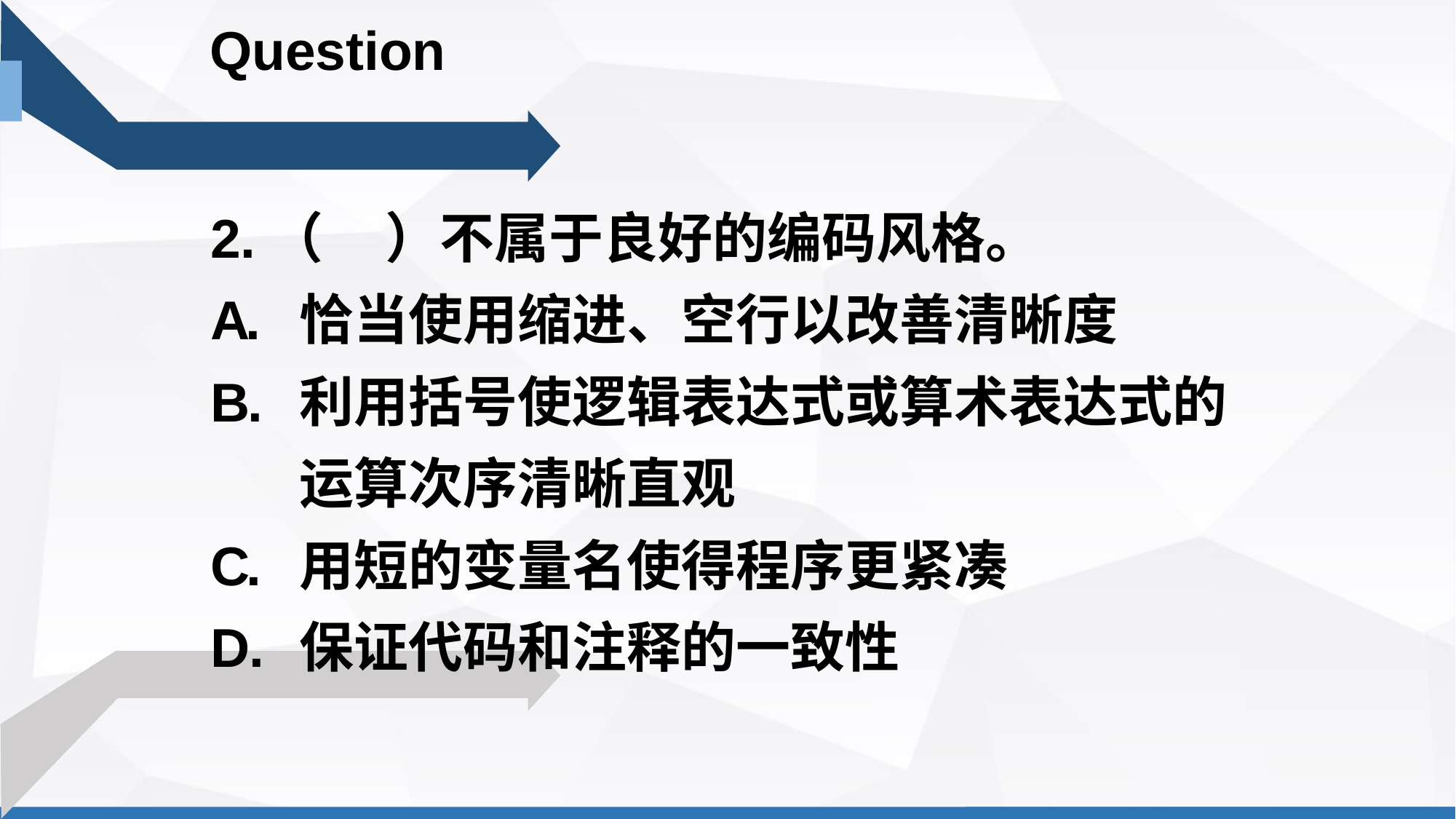

Question

2.（     ）不属于良好的编码风格。
恰当使用缩进、空行以改善清晰度
利用括号使逻辑表达式或算术表达式的运算次序清晰直观
用短的变量名使得程序更紧凑
保证代码和注释的一致性